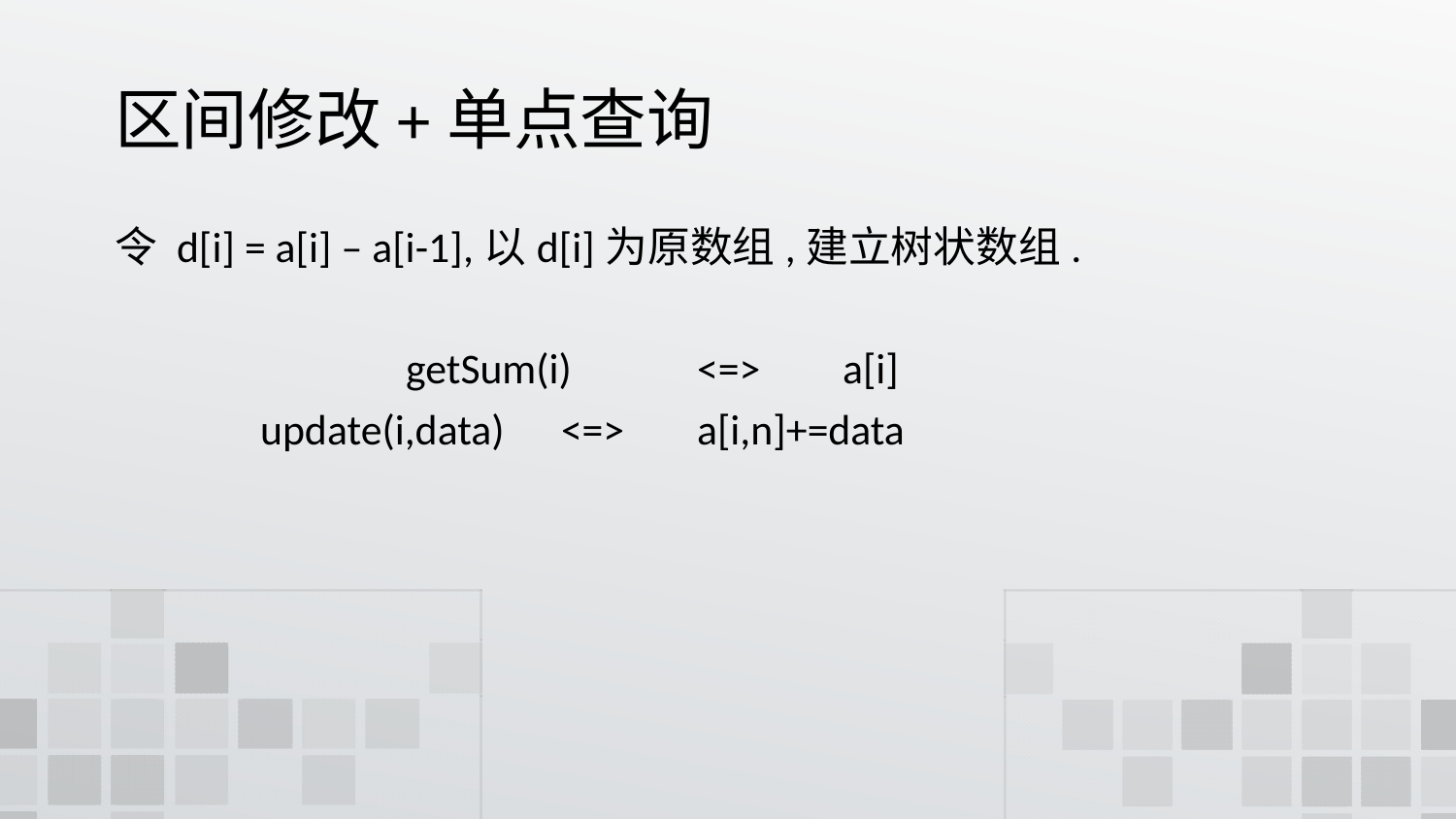

# 区间修改+单点查询
令 d[i] = a[i] – a[i-1],以d[i]为原数组,建立树状数组.

		getSum(i) 	<=> 	a[i]
	update(i,data)	 <=>	a[i,n]+=data